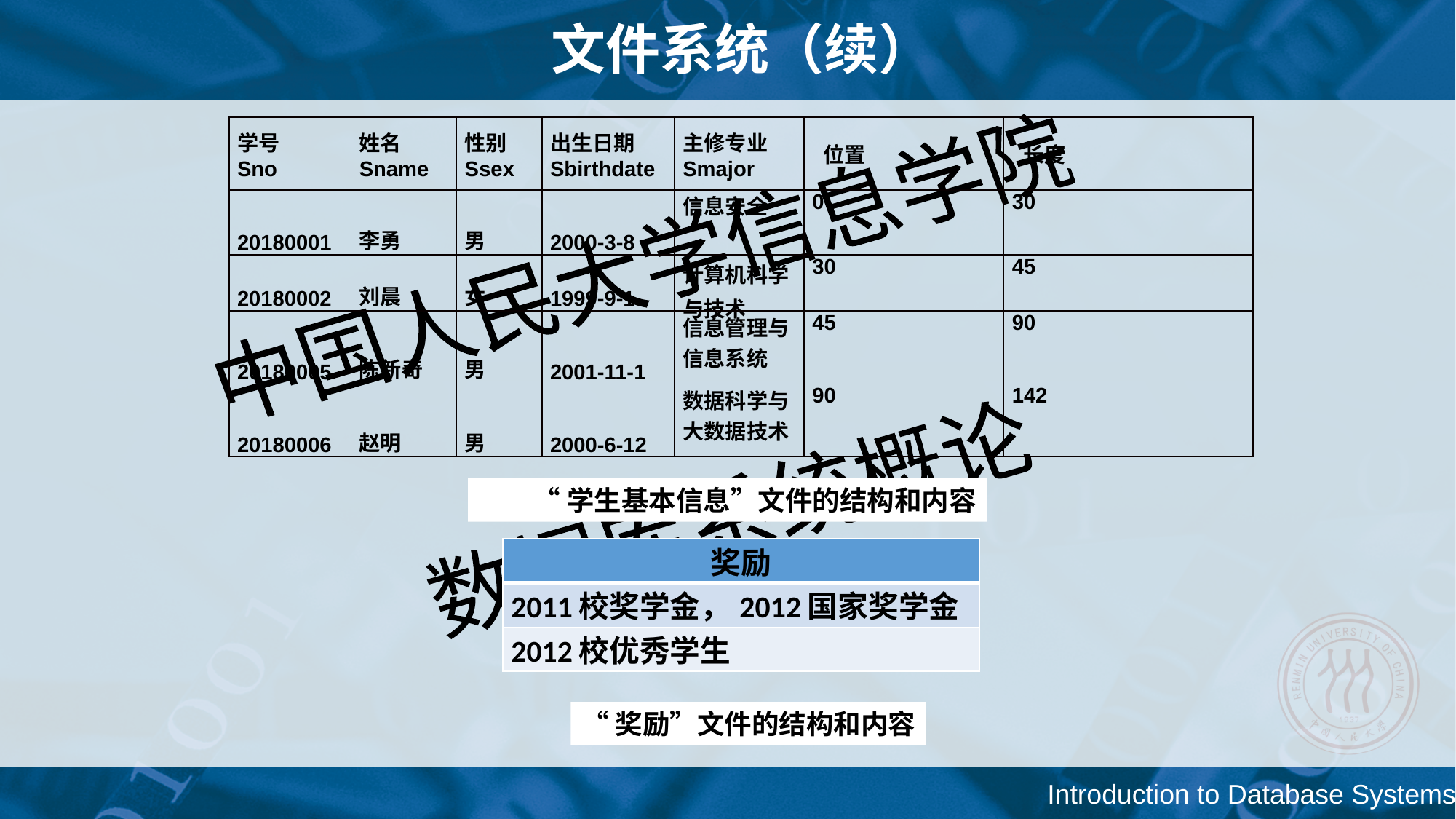

# 文件系统（续）
| 学号 Sno | 姓名Sname | 性别Ssex | 出生日期Sbirthdate | 主修专业 Smajor | 位置 | 长度 |
| --- | --- | --- | --- | --- | --- | --- |
| 20180001 | 李勇 | 男 | 2000-3-8 | 信息安全 | 0 | 30 |
| 20180002 | 刘晨 | 女 | 1999-9-1 | 计算机科学与技术 | 30 | 45 |
| 20180005 | 陈新奇 | 男 | 2001-11-1 | 信息管理与信息系统 | 45 | 90 |
| 20180006 | 赵明 | 男 | 2000-6-12 | 数据科学与大数据技术 | 90 | 142 |
“学生基本信息”文件的结构和内容
| 奖励 |
| --- |
| 2011校奖学金，2012国家奖学金 |
| 2012校优秀学生 |
“奖励”文件的结构和内容